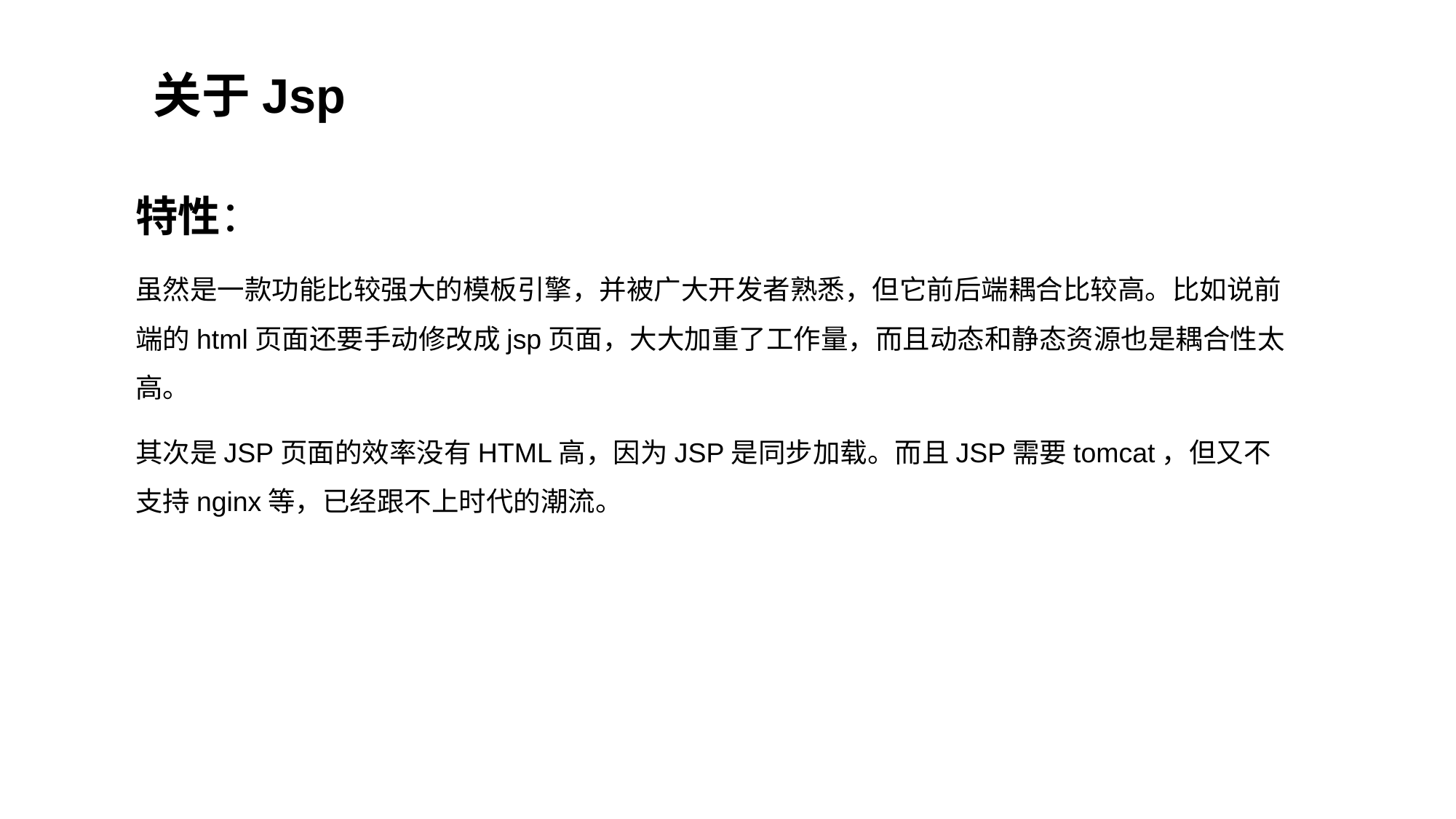

# 关于Jsp
特性：
虽然是一款功能比较强大的模板引擎，并被广大开发者熟悉，但它前后端耦合比较高。比如说前端的html页面还要手动修改成jsp页面，大大加重了工作量，而且动态和静态资源也是耦合性太高。
其次是JSP页面的效率没有HTML高，因为JSP是同步加载。而且JSP需要tomcat，但又不支持nginx等，已经跟不上时代的潮流。